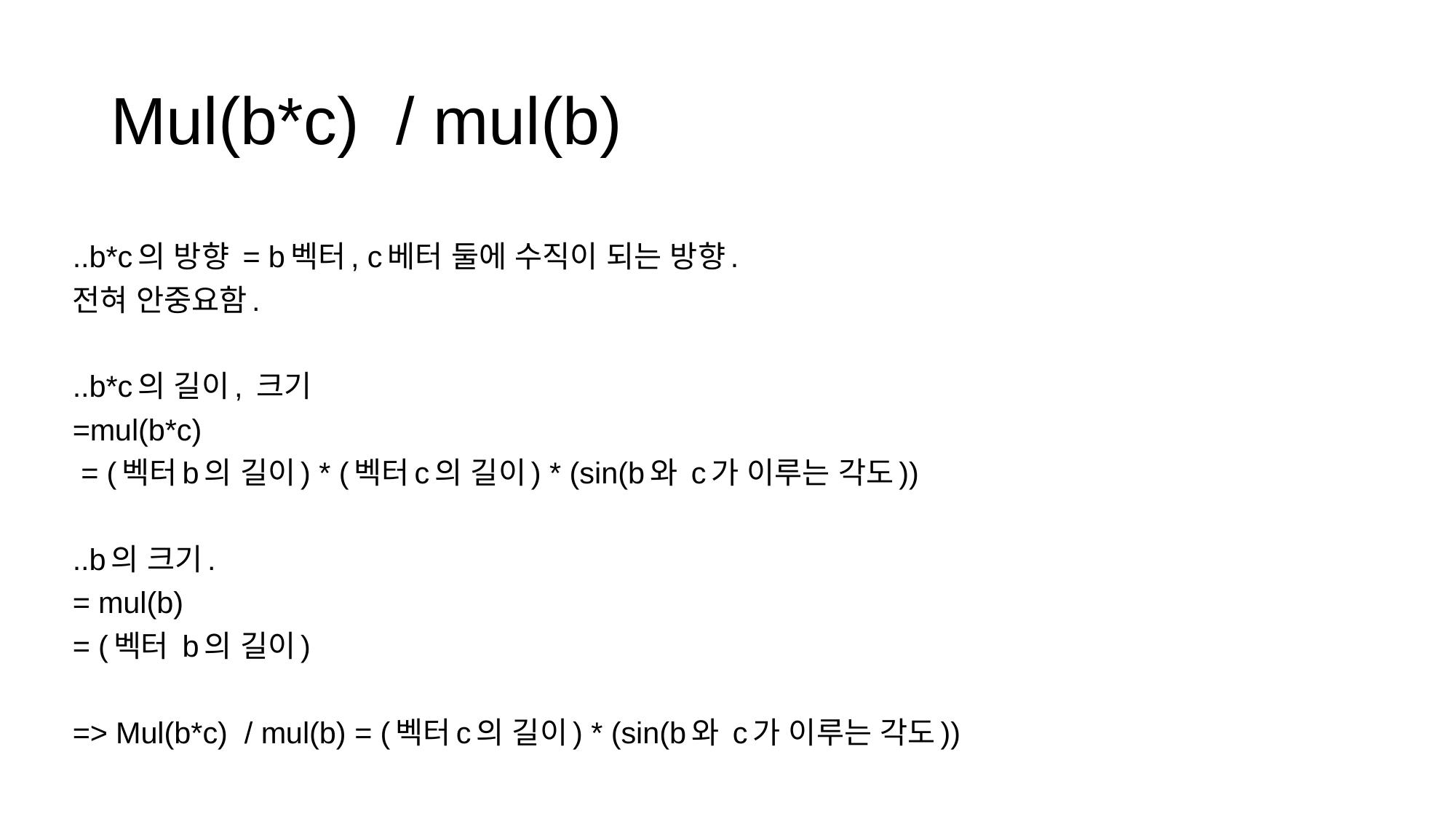

# Mul(b*c)  / mul(b)
..b*c의 방향 = b벡터, c베터 둘에 수직이 되는 방향.
전혀 안중요함.

..b*c의 길이, 크기
=mul(b*c)
 = (벡터b의 길이) * (벡터c의 길이) * (sin(b와 c가 이루는 각도))

..b의 크기.
= mul(b)
= (벡터 b의 길이)

=> Mul(b*c)  / mul(b) = (벡터c의 길이) * (sin(b와 c가 이루는 각도))